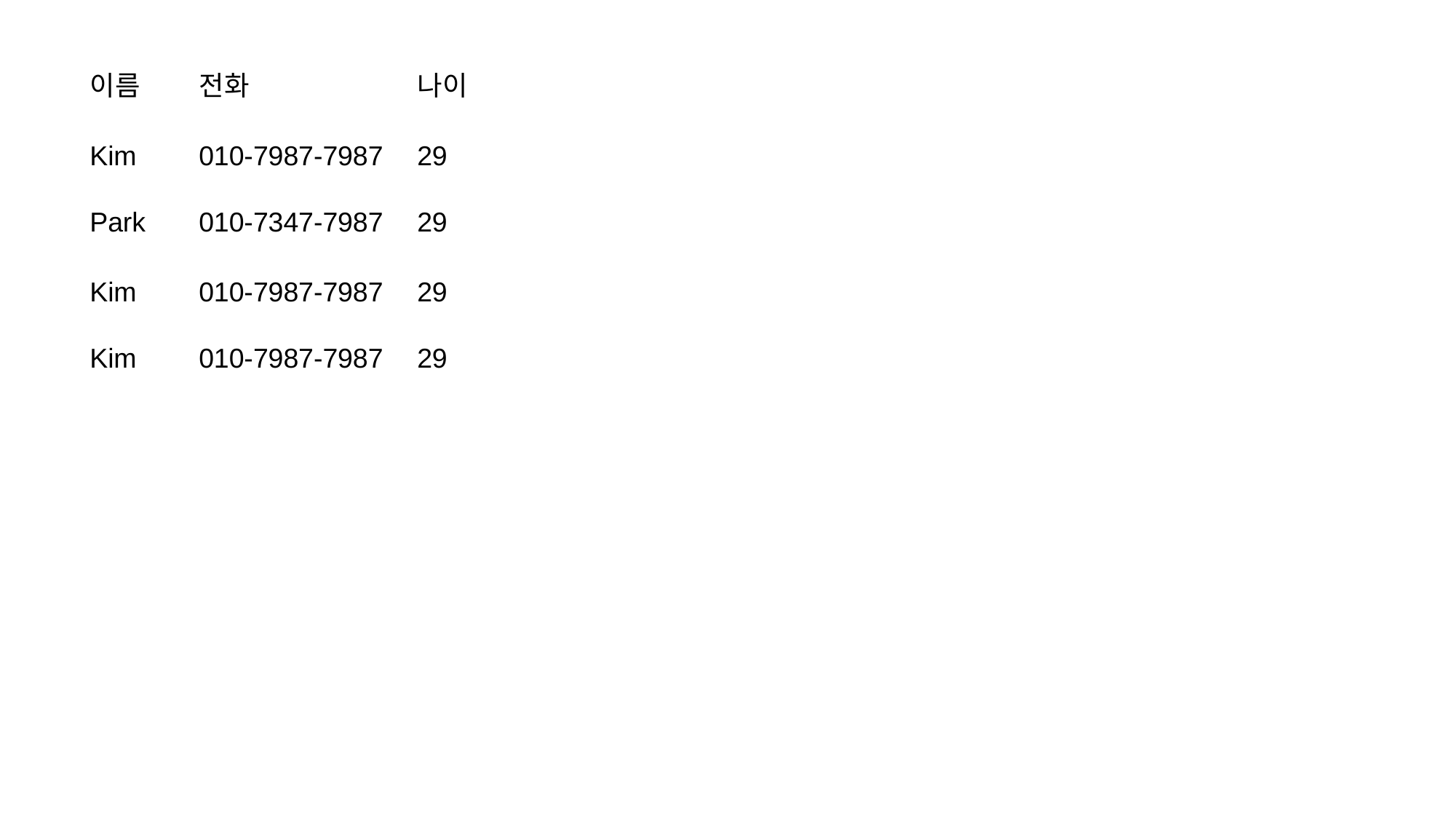

이름	전화		나이
Kim  	010-7987-7987	29
Park  	010-7347-7987	29
Kim  	010-7987-7987	29
Kim  	010-7987-7987	29